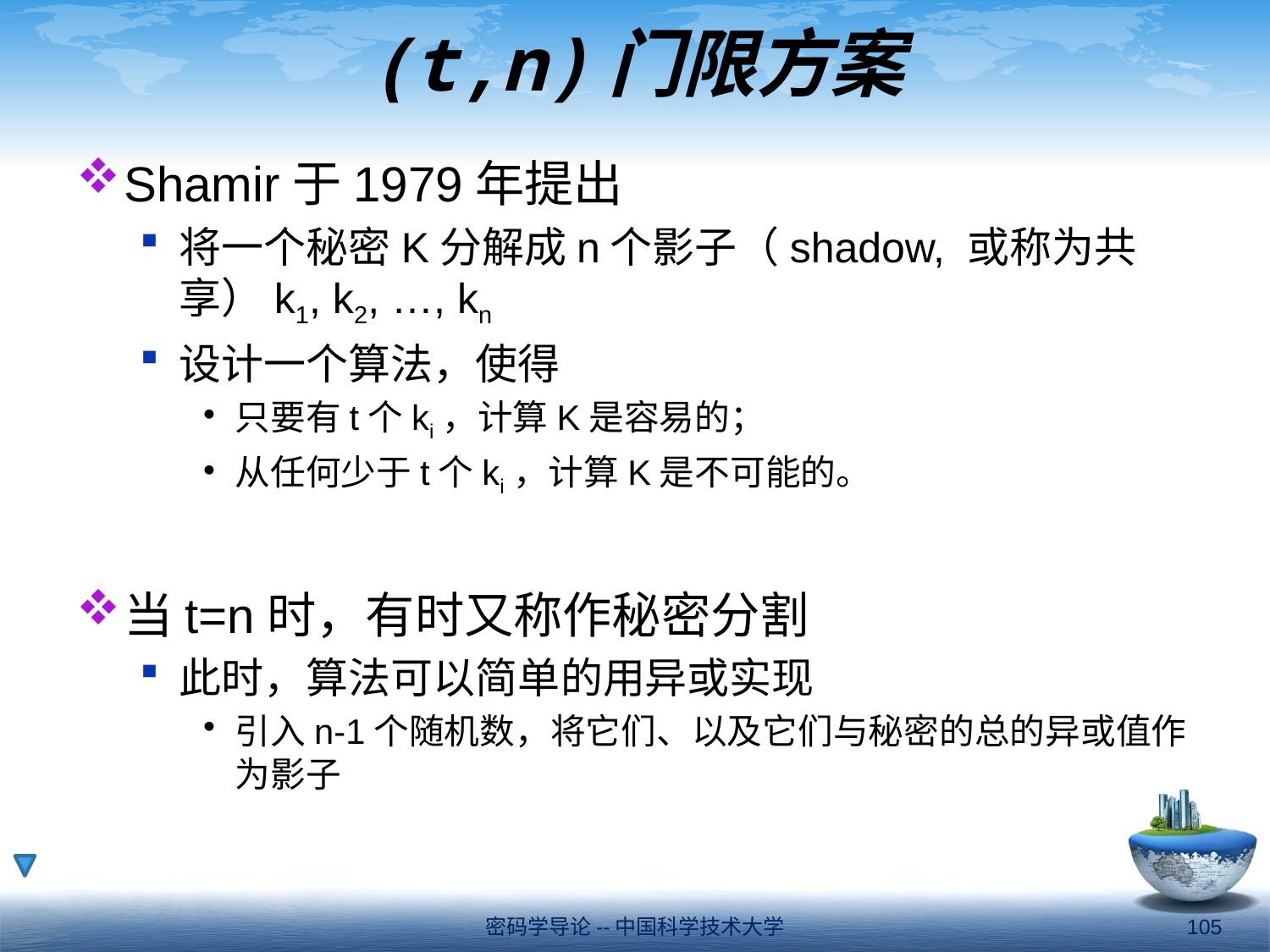

# (t,n)门限方案
Shamir于1979年提出
将一个秘密K分解成n个影子（shadow, 或称为共享）k1, k2, …, kn
设计一个算法，使得
只要有t个ki，计算K是容易的；
从任何少于t个ki，计算K是不可能的。

当t=n时，有时又称作秘密分割
此时，算法可以简单的用异或实现
引入n-1个随机数，将它们、以及它们与秘密的总的异或值作为影子

密码学导论--中国科学技术大学
105